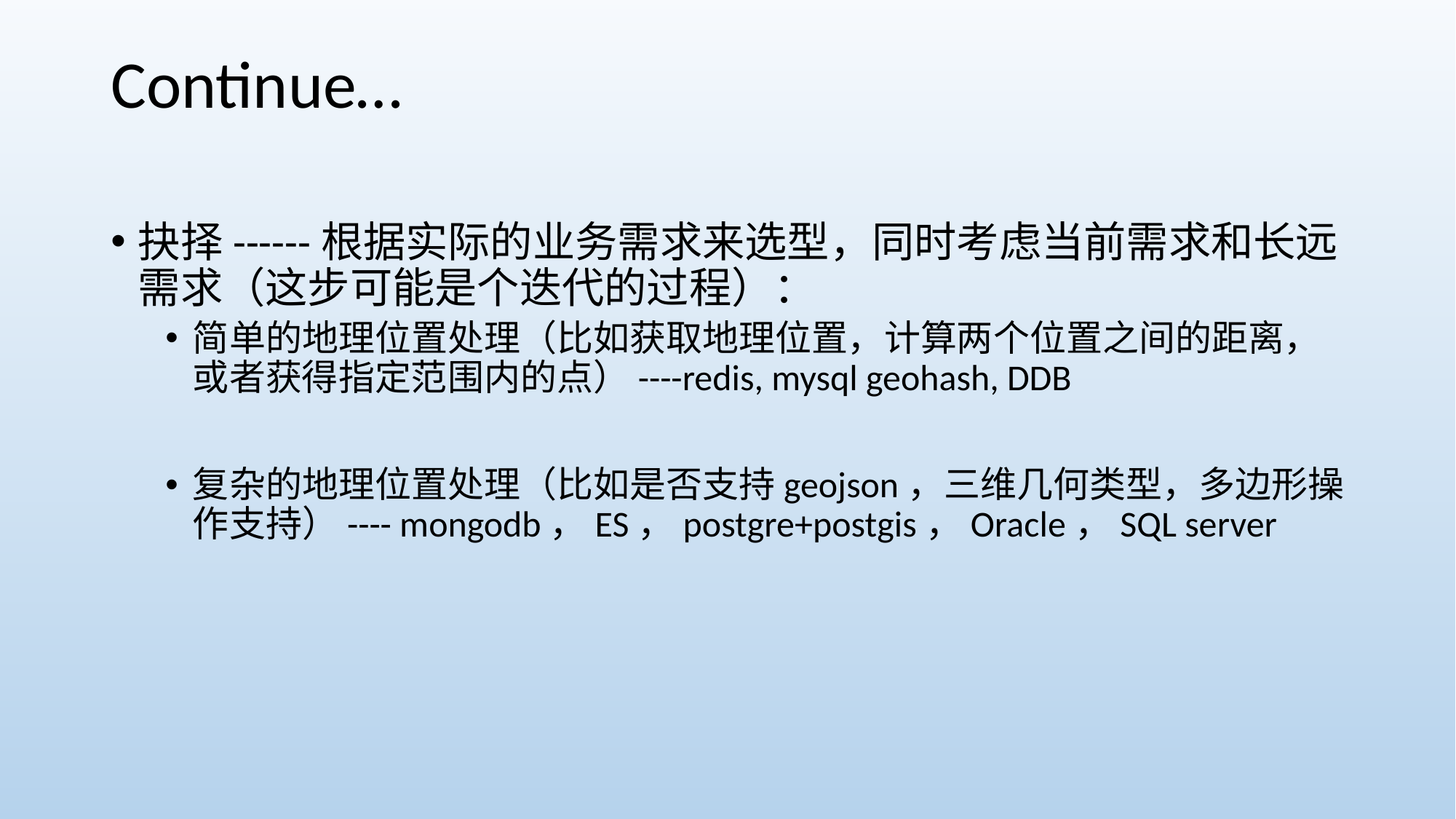

# Continue…
抉择------根据实际的业务需求来选型，同时考虑当前需求和长远需求（这步可能是个迭代的过程）：
简单的地理位置处理（比如获取地理位置，计算两个位置之间的距离，或者获得指定范围内的点）----redis, mysql geohash, DDB

复杂的地理位置处理（比如是否支持geojson，三维几何类型，多边形操作支持）---- mongodb，ES，postgre+postgis，Oracle，SQL server